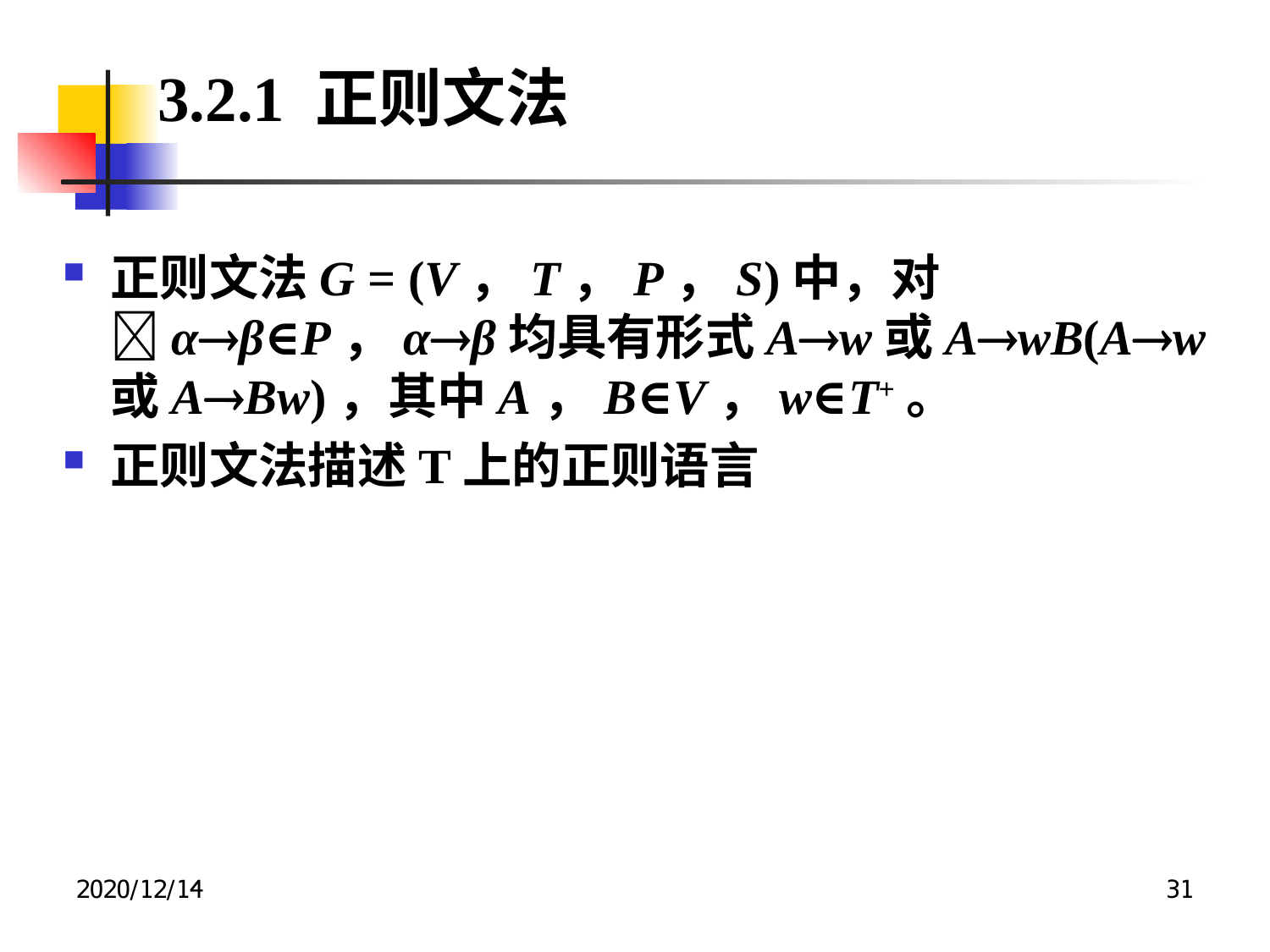

3.2.1 正则文法
正则文法G = (V，T，P，S)中，对∀α→β∈P，α→β均具有形式A→w或A→wB(A→w或A→Bw)，其中A，B∈V，w∈T+。
正则文法描述T上的正则语言
2020/12/14
31